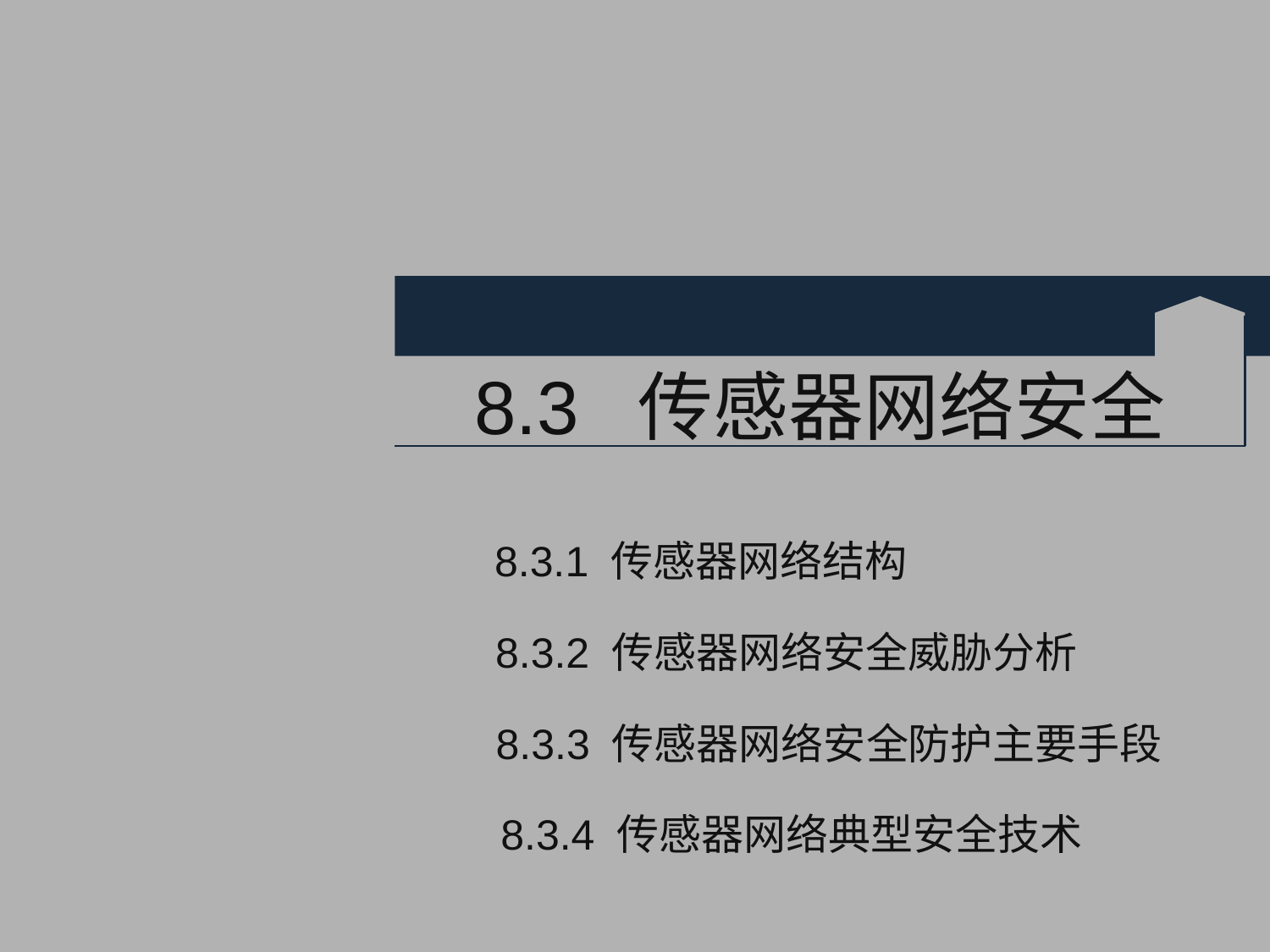

# 8.3  传感器网络安全
8.3.1 传感器网络结构
8.3.2 传感器网络安全威胁分析
8.3.3 传感器网络安全防护主要手段
8.3.4 传感器网络典型安全技术